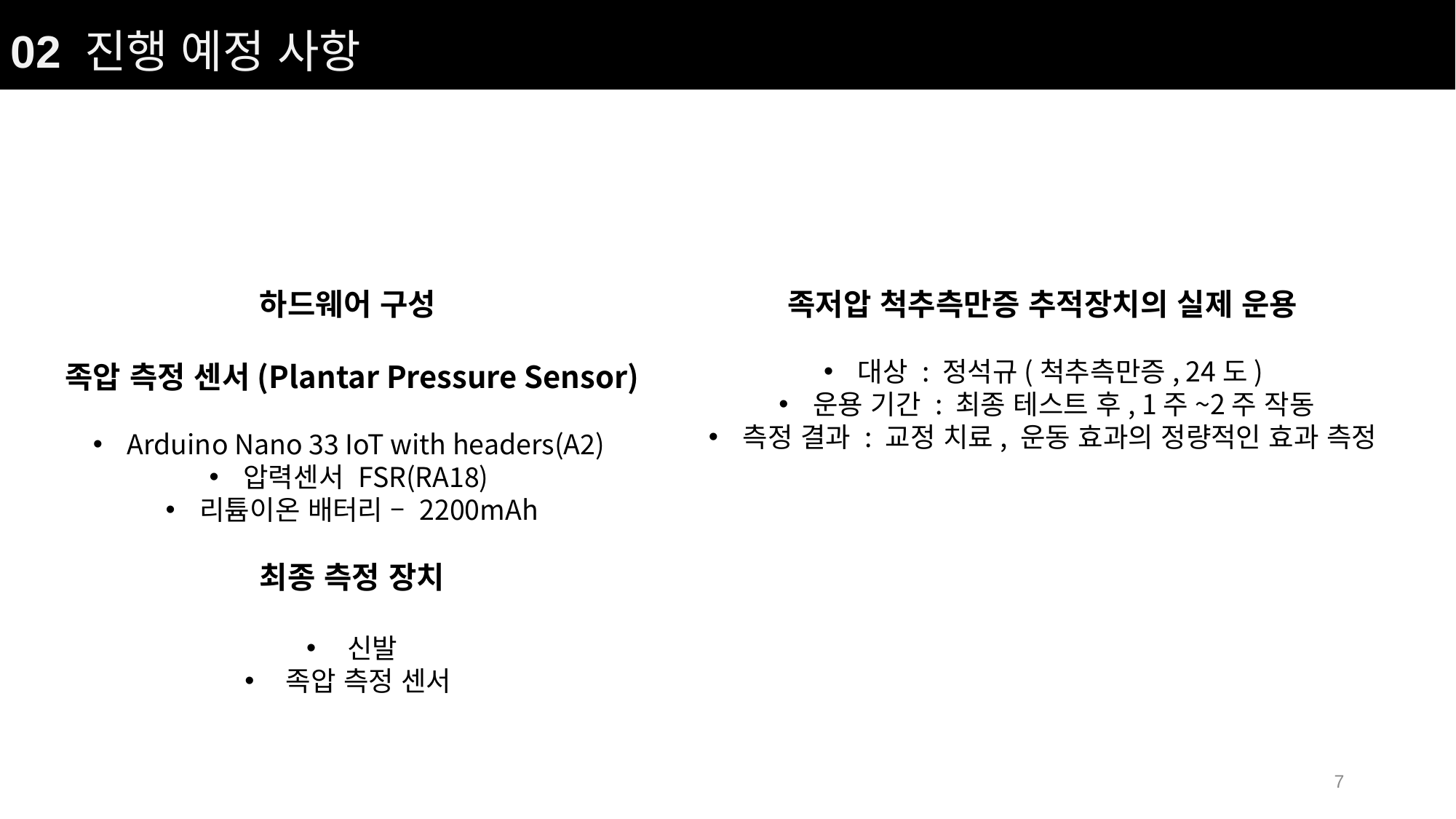

02 진행 예정 사항
하드웨어 구성

족압 측정 센서(Plantar Pressure Sensor)

Arduino Nano 33 IoT with headers(A2)
압력센서 FSR(RA18)
리튬이온 배터리 – 2200mAh

최종 측정 장치

신발
족압 측정 센서

족저압 척추측만증 추적장치의 실제 운용

대상 : 정석규(척추측만증, 24도)
운용 기간 : 최종 테스트 후, 1주~2주 작동
측정 결과 : 교정 치료, 운동 효과의 정량적인 효과 측정

7